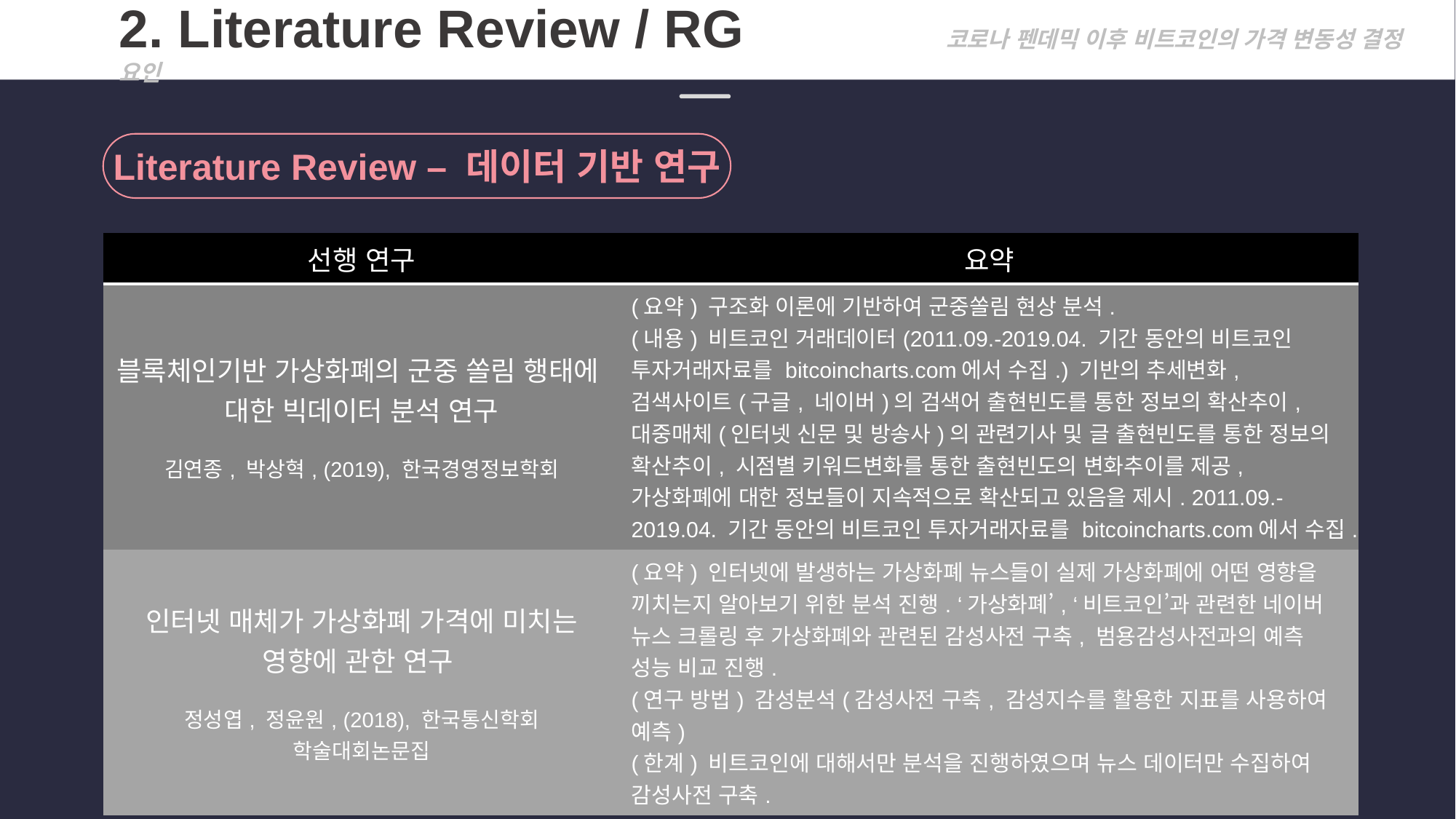

2. Literature Review / RG 		         코로나 펜데믹 이후 비트코인의 가격 변동성 결정 요인

Literature Review – 데이터 기반 연구
| 선행 연구 | 요약 |
| --- | --- |
| 블록체인기반 가상화폐의 군중 쏠림 행태에 대한 빅데이터 분석 연구 김연종, 박상혁, (2019), 한국경영정보학회 | (요약) 구조화 이론에 기반하여 군중쏠림 현상 분석. (내용) 비트코인 거래데이터(2011.09.-2019.04. 기간 동안의 비트코인 투자거래자료를 bitcoincharts.com에서 수집.) 기반의 추세변화, 검색사이트(구글, 네이버)의 검색어 출현빈도를 통한 정보의 확산추이, 대중매체(인터넷 신문 및 방송사)의 관련기사 및 글 출현빈도를 통한 정보의 확산추이, 시점별 키워드변화를 통한 출현빈도의 변화추이를 제공, 가상화폐에 대한 정보들이 지속적으로 확산되고 있음을 제시. 2011.09.-2019.04. 기간 동안의 비트코인 투자거래자료를 bitcoincharts.com에서 수집. |
| 인터넷 매체가 가상화폐 가격에 미치는 영향에 관한 연구 정성엽, 정윤원, (2018), 한국통신학회 학술대회논문집 | (요약) 인터넷에 발생하는 가상화폐 뉴스들이 실제 가상화폐에 어떤 영향을 끼치는지 알아보기 위한 분석 진행. ‘가상화폐’, ‘비트코인’과 관련한 네이버 뉴스 크롤링 후 가상화폐와 관련된 감성사전 구축, 범용감성사전과의 예측 성능 비교 진행. (연구 방법) 감성분석(감성사전 구축, 감성지수를 활용한 지표를 사용하여 예측) (한계) 비트코인에 대해서만 분석을 진행하였으며 뉴스 데이터만 수집하여 감성사전 구축. |